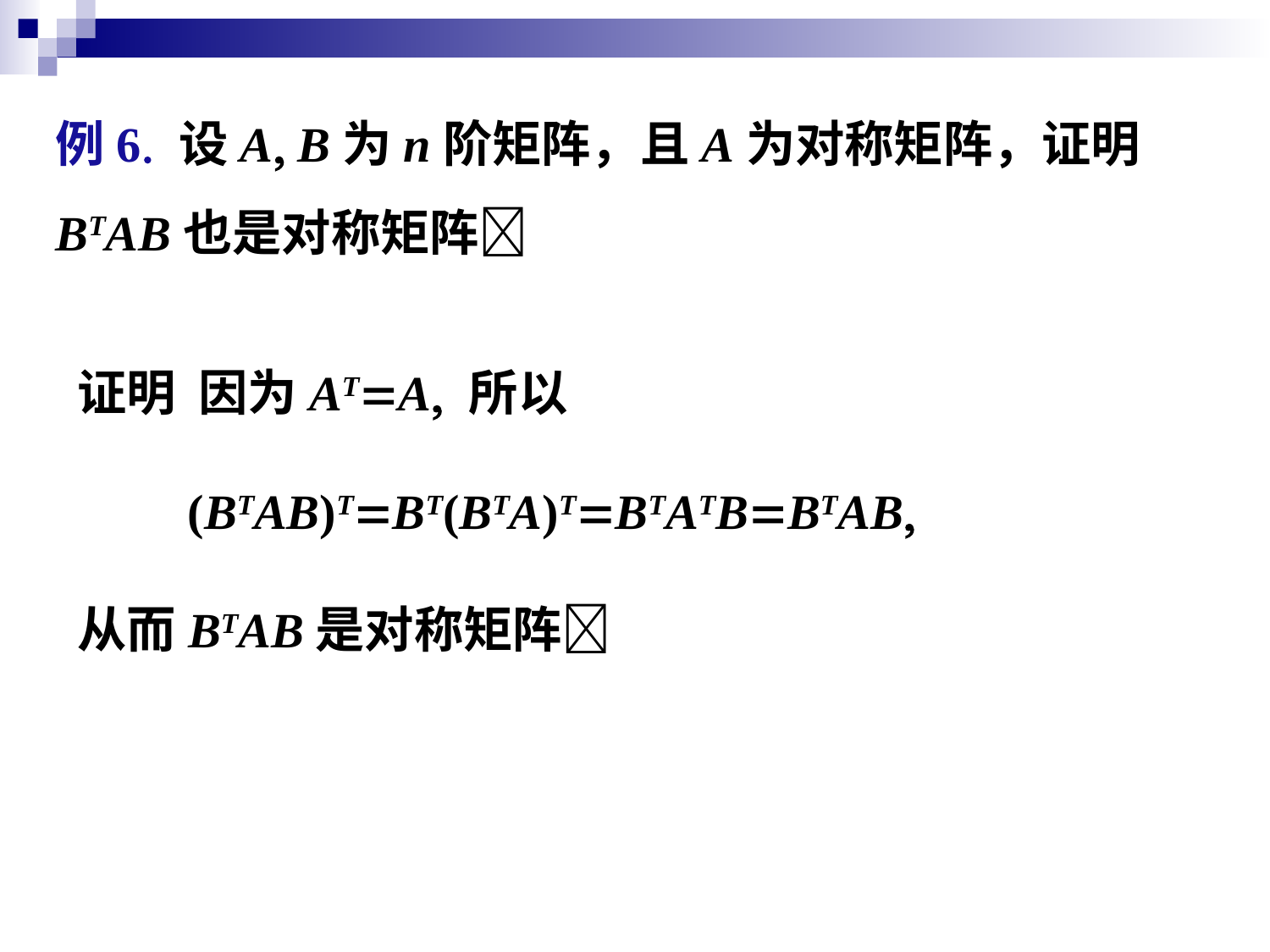

例6. 设A, B为n阶矩阵，且A为对称矩阵，证明BTAB也是对称矩阵.

证明  因为AT=A, 所以
        (BTAB)T=BT(BTA)T=BTATB=BTAB,
从而BTAB是对称矩阵.